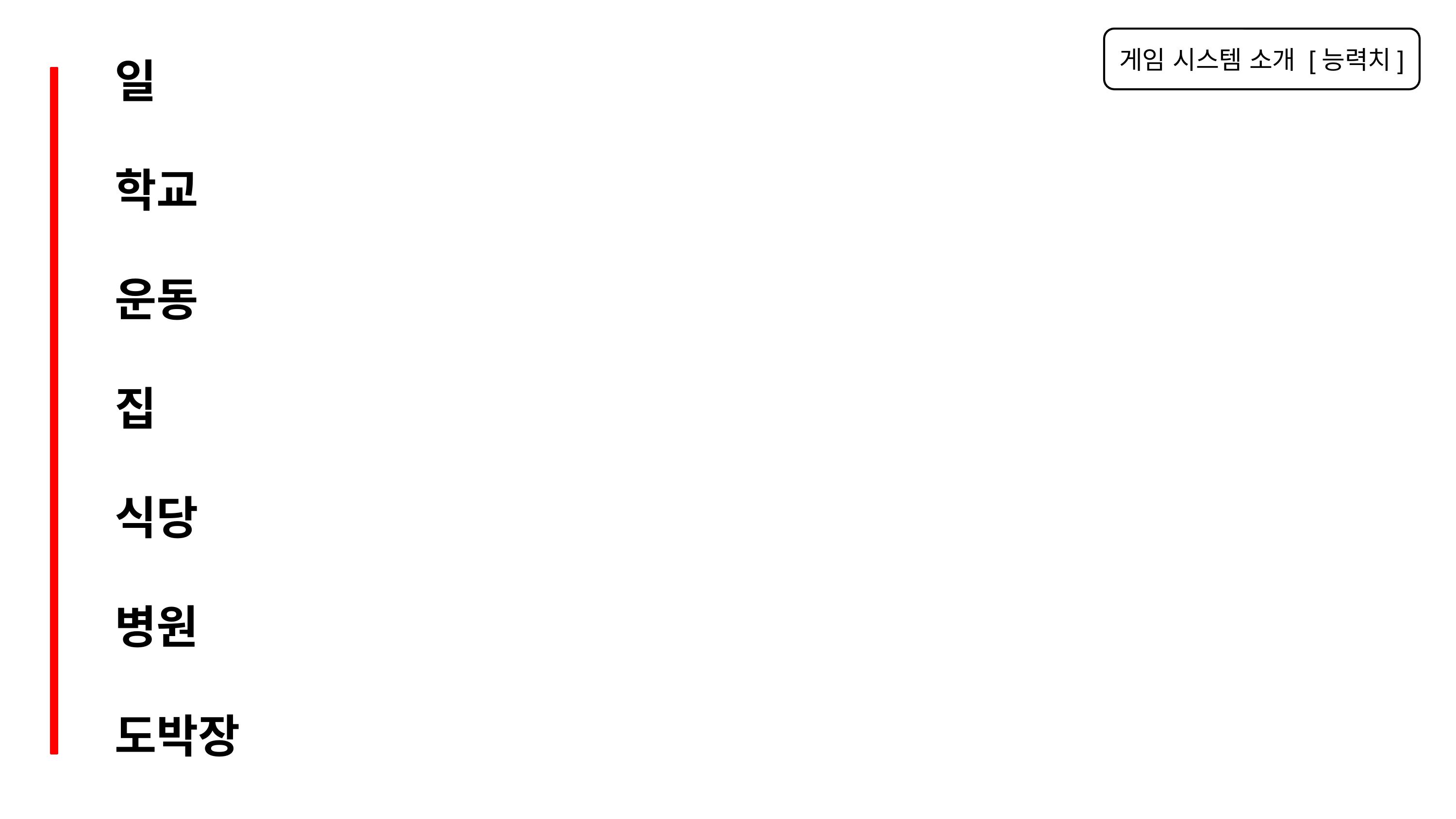

게임 시스템 소개 [능력치]
일

학교

운동

집

식당

병원

도박장